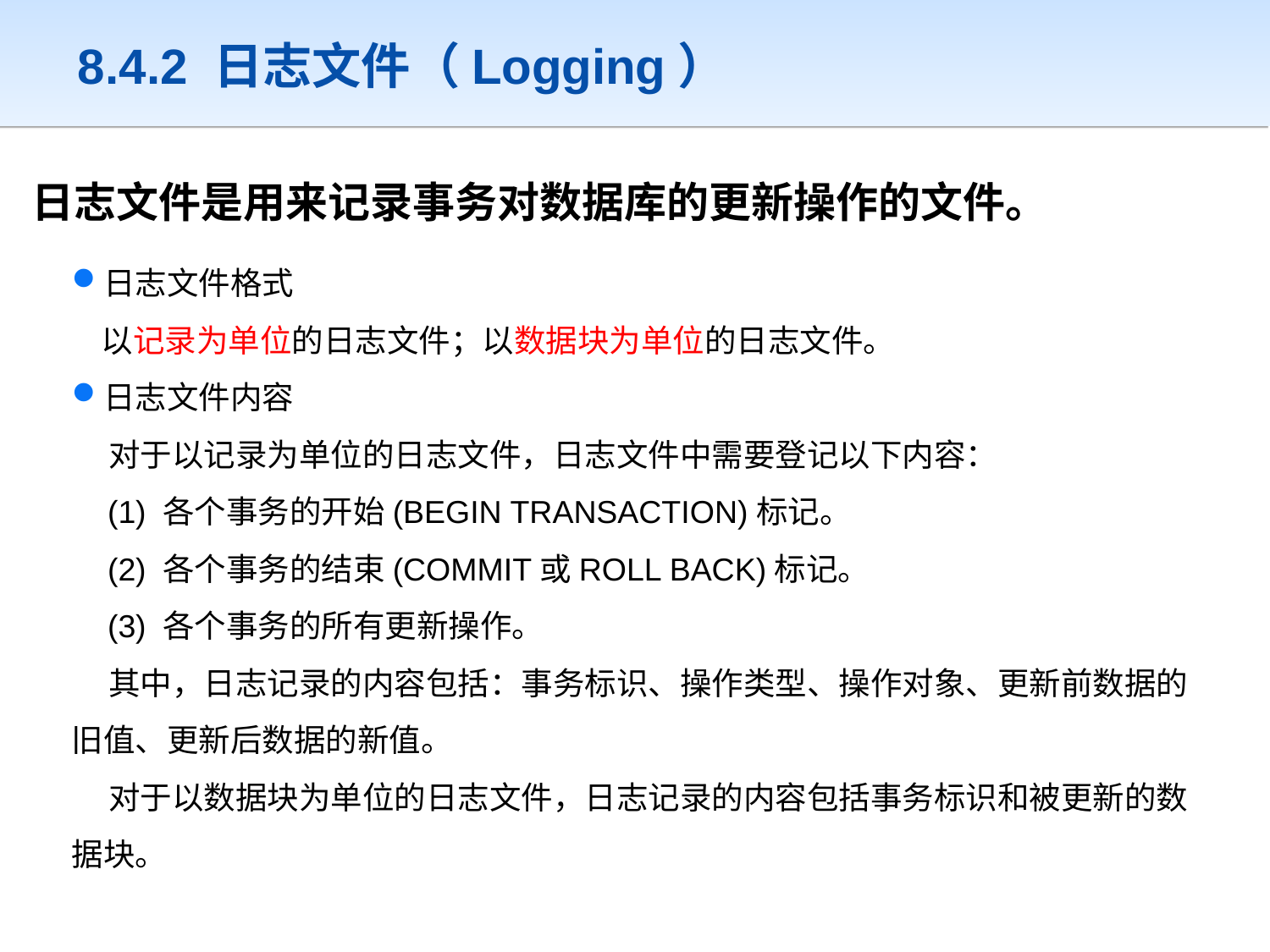

# 8.4.2 日志文件（Logging）
     日志文件是用来记录事务对数据库的更新操作的文件。

日志文件格式
   以记录为单位的日志文件；以数据块为单位的日志文件。
日志文件内容
    对于以记录为单位的日志文件，日志文件中需要登记以下内容：
    (1) 各个事务的开始(BEGIN TRANSACTION)标记。
    (2) 各个事务的结束(COMMIT或ROLL BACK)标记。
    (3) 各个事务的所有更新操作。
    其中，日志记录的内容包括：事务标识、操作类型、操作对象、更新前数据的旧值、更新后数据的新值。
    对于以数据块为单位的日志文件，日志记录的内容包括事务标识和被更新的数据块。